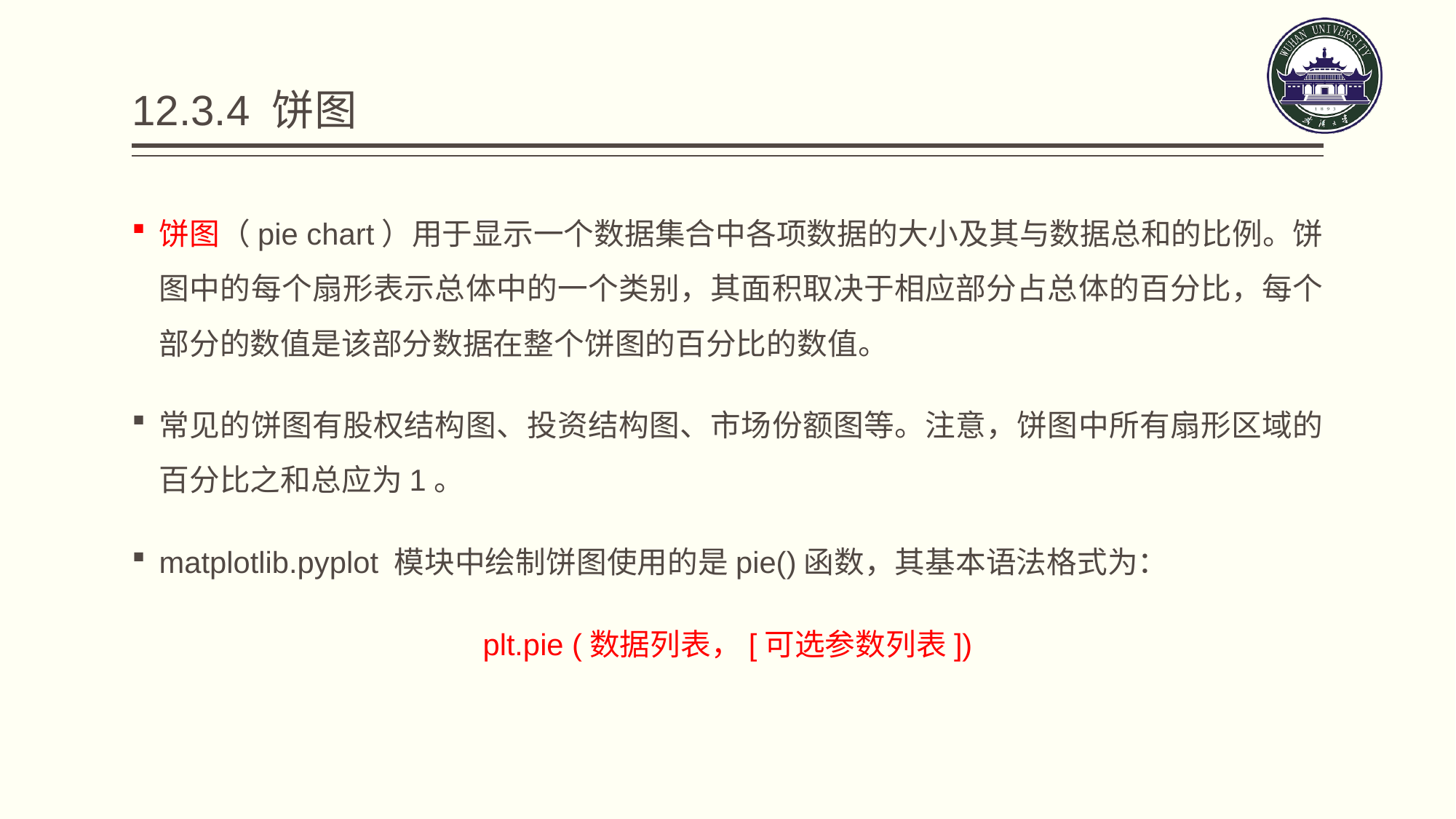

# 12.3.4 饼图
饼图（pie chart）用于显示一个数据集合中各项数据的大小及其与数据总和的比例。饼图中的每个扇形表示总体中的一个类别，其面积取决于相应部分占总体的百分比，每个部分的数值是该部分数据在整个饼图的百分比的数值。
常见的饼图有股权结构图、投资结构图、市场份额图等。注意，饼图中所有扇形区域的百分比之和总应为1。
matplotlib.pyplot 模块中绘制饼图使用的是pie()函数，其基本语法格式为：
plt.pie (数据列表，[可选参数列表])